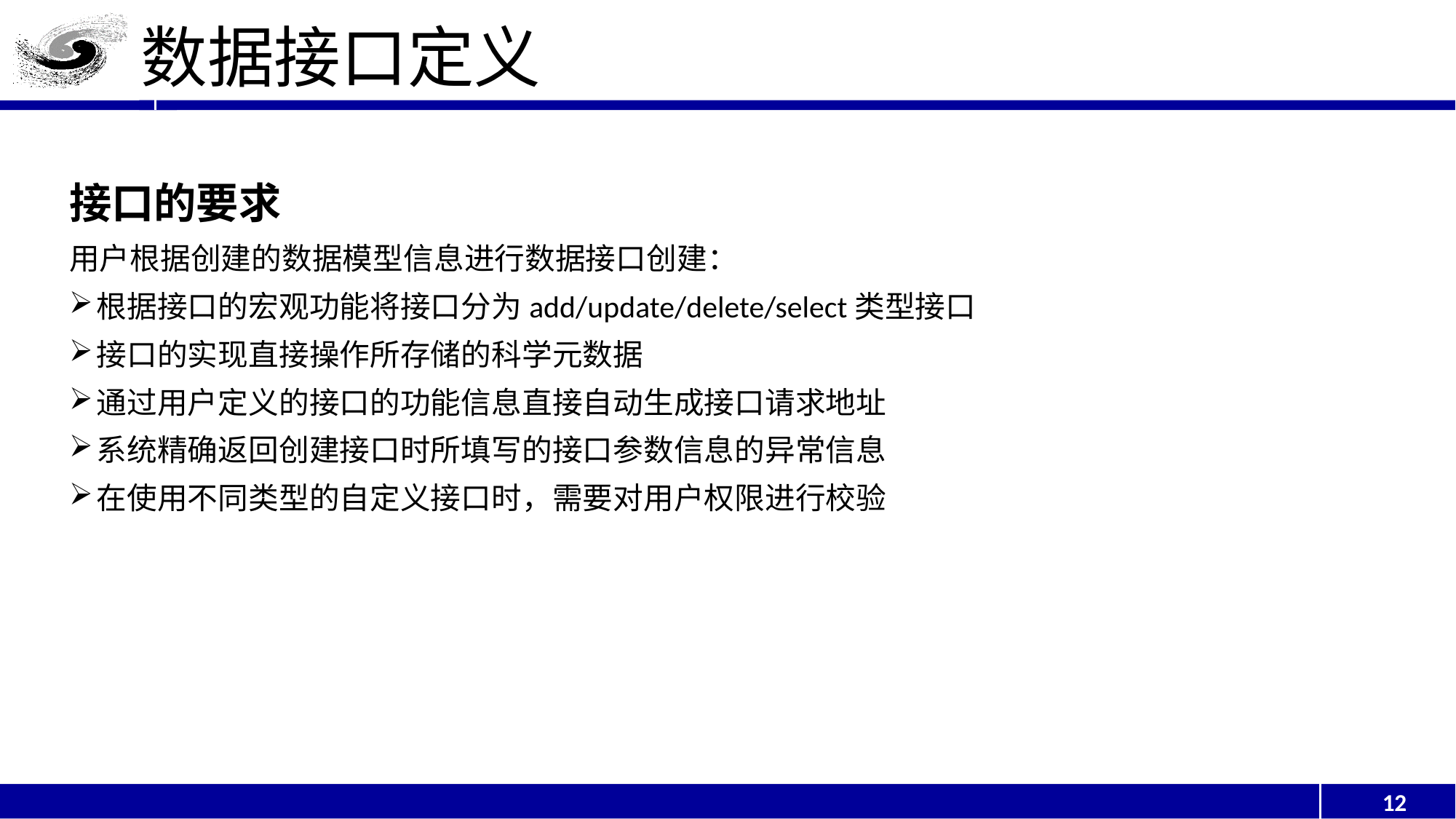

# 数据接口定义
接口的要求
用户根据创建的数据模型信息进行数据接口创建：
根据接口的宏观功能将接口分为add/update/delete/select类型接口
接口的实现直接操作所存储的科学元数据
通过用户定义的接口的功能信息直接自动生成接口请求地址
系统精确返回创建接口时所填写的接口参数信息的异常信息
在使用不同类型的自定义接口时，需要对用户权限进行校验